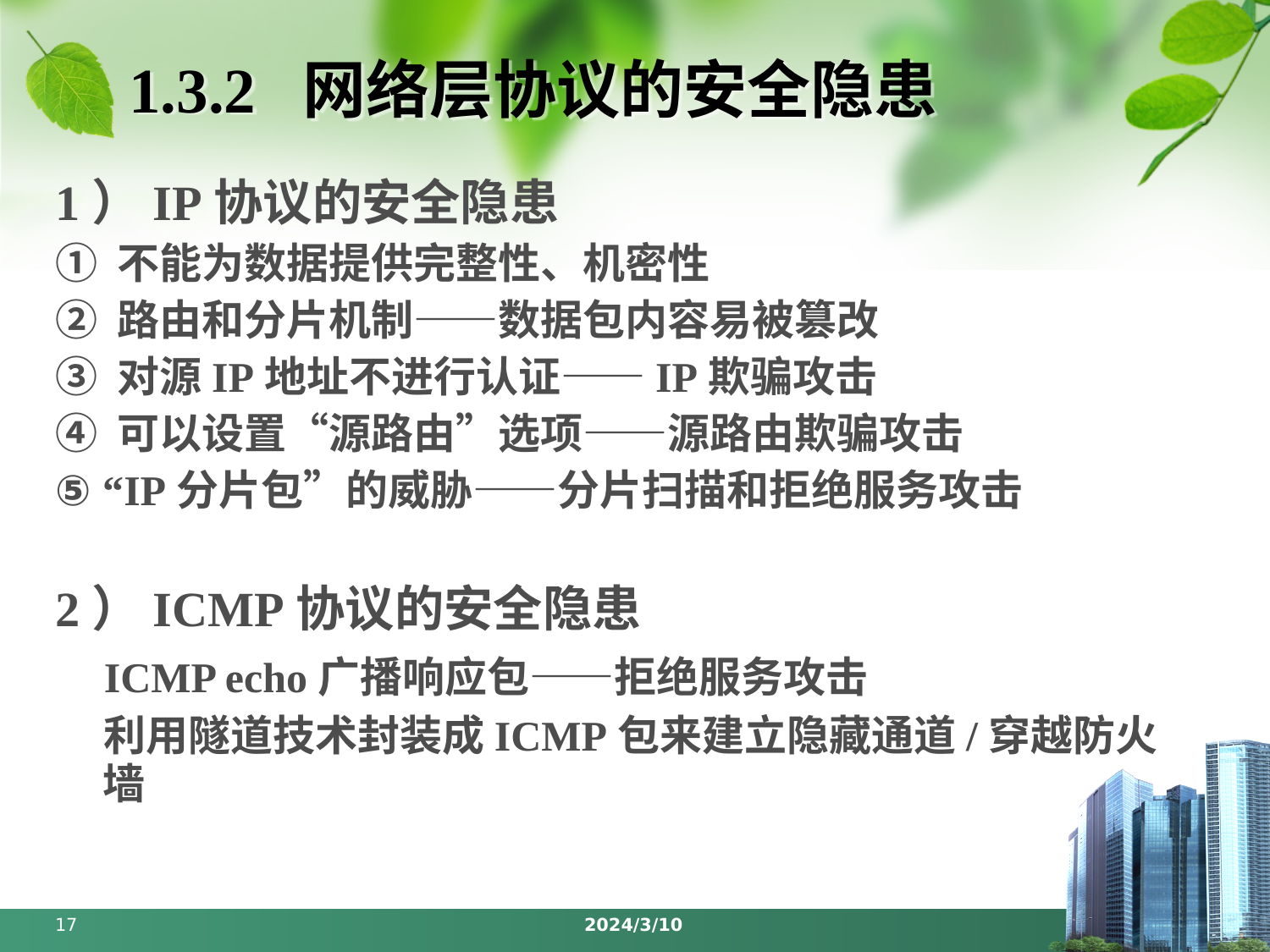

# 1.3.2  网络层协议的安全隐患
1）IP协议的安全隐患
① 不能为数据提供完整性、机密性
② 路由和分片机制——数据包内容易被篡改
③ 对源IP地址不进行认证——IP欺骗攻击
④ 可以设置“源路由”选项——源路由欺骗攻击
⑤ “IP分片包”的威胁——分片扫描和拒绝服务攻击

2）ICMP协议的安全隐患
    ICMP echo广播响应包——拒绝服务攻击
    利用隧道技术封装成ICMP包来建立隐藏通道/穿越防火墙
17
2024/3/10